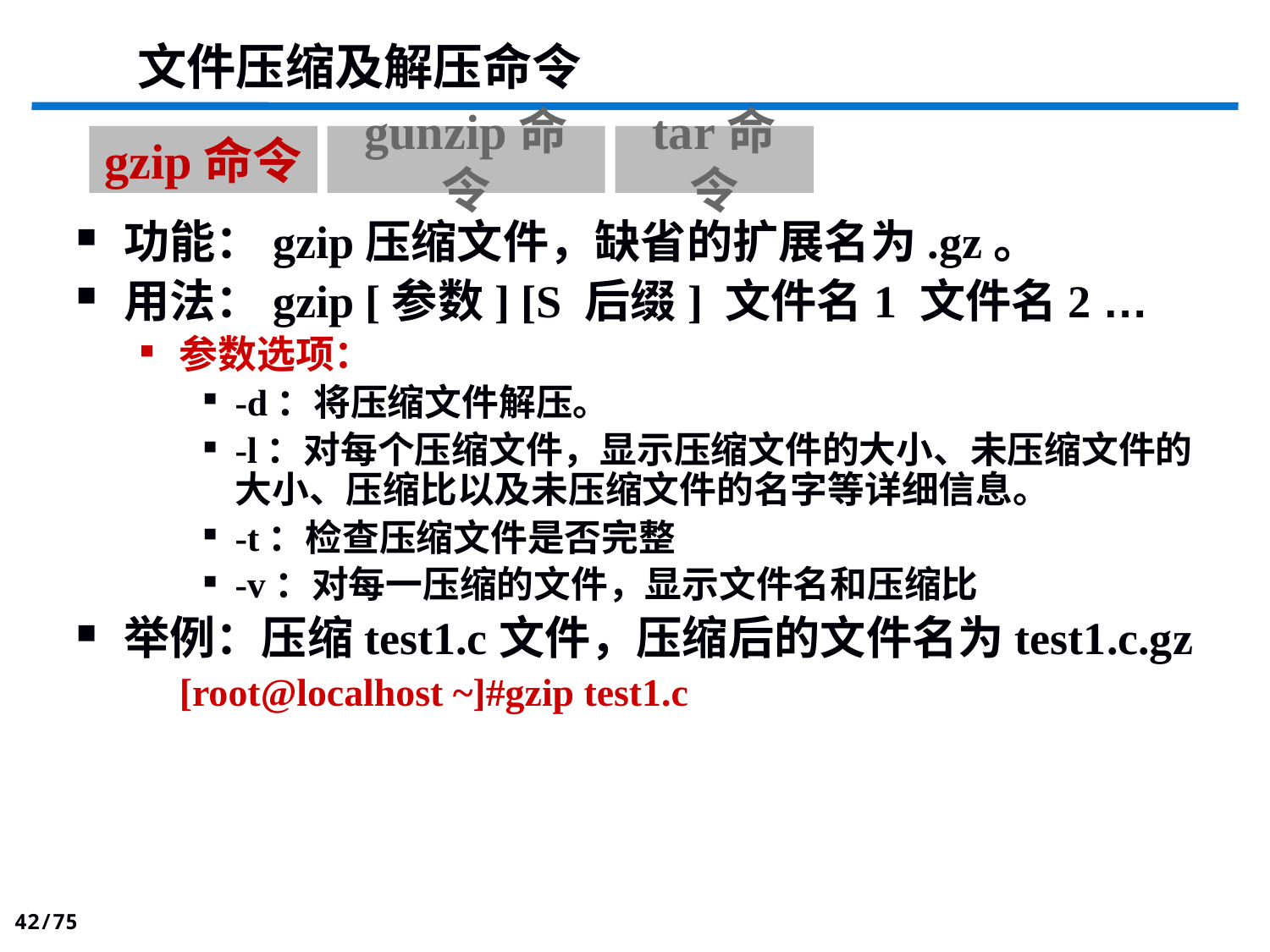

文件压缩及解压命令
gzip命令
gunzip命令
tar命令
功能：gzip压缩文件，缺省的扩展名为.gz。
用法：gzip [参数] [S 后缀] 文件名1 文件名2 …
参数选项：
-d：将压缩文件解压。
-l：对每个压缩文件，显示压缩文件的大小、未压缩文件的大小、压缩比以及未压缩文件的名字等详细信息。
-t：检查压缩文件是否完整
-v：对每一压缩的文件，显示文件名和压缩比
举例：压缩test1.c文件，压缩后的文件名为test1.c.gz
	[root@localhost ~]#gzip test1.c